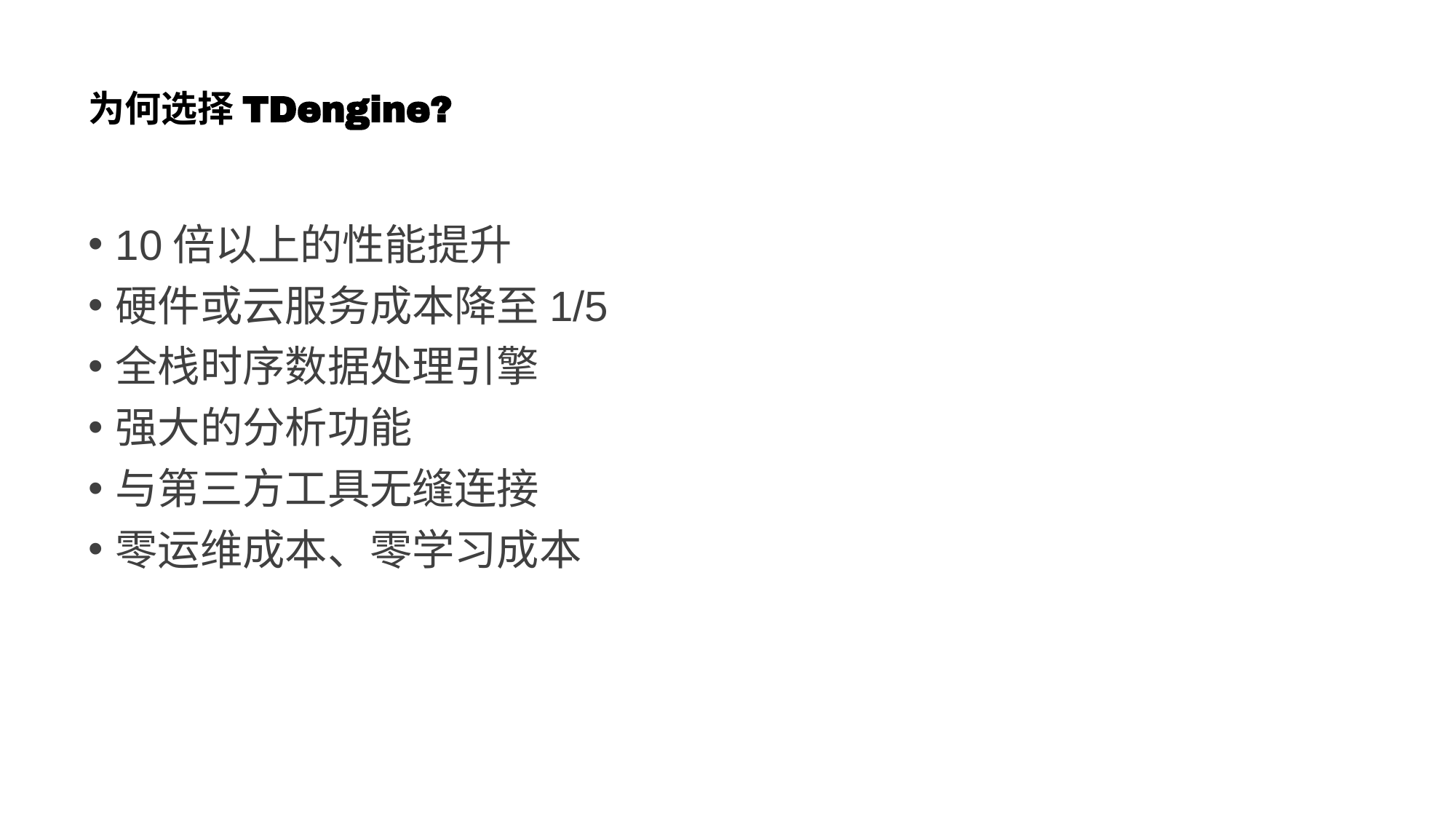

# 为何选择TDengine?
10倍以上的性能提升
硬件或云服务成本降至1/5
全栈时序数据处理引擎
强大的分析功能
与第三方工具无缝连接
零运维成本、零学习成本